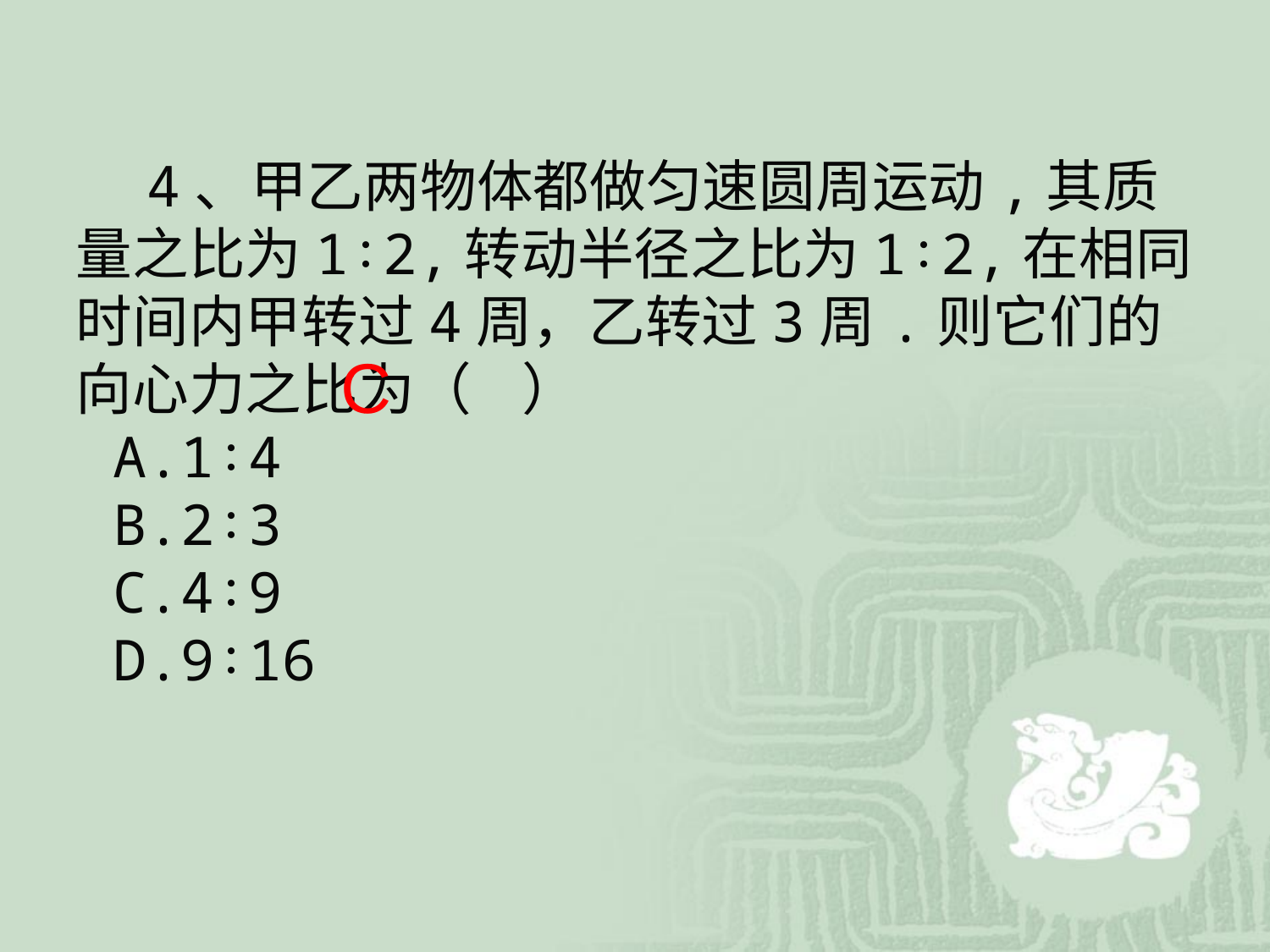

4、甲乙两物体都做匀速圆周运动,其质量之比为1∶2,转动半径之比为1∶2,在相同时间内甲转过4周，乙转过3周.则它们的向心力之比为（    ）
A.1∶4
B.2∶3
C.4∶9
D.9∶16
C